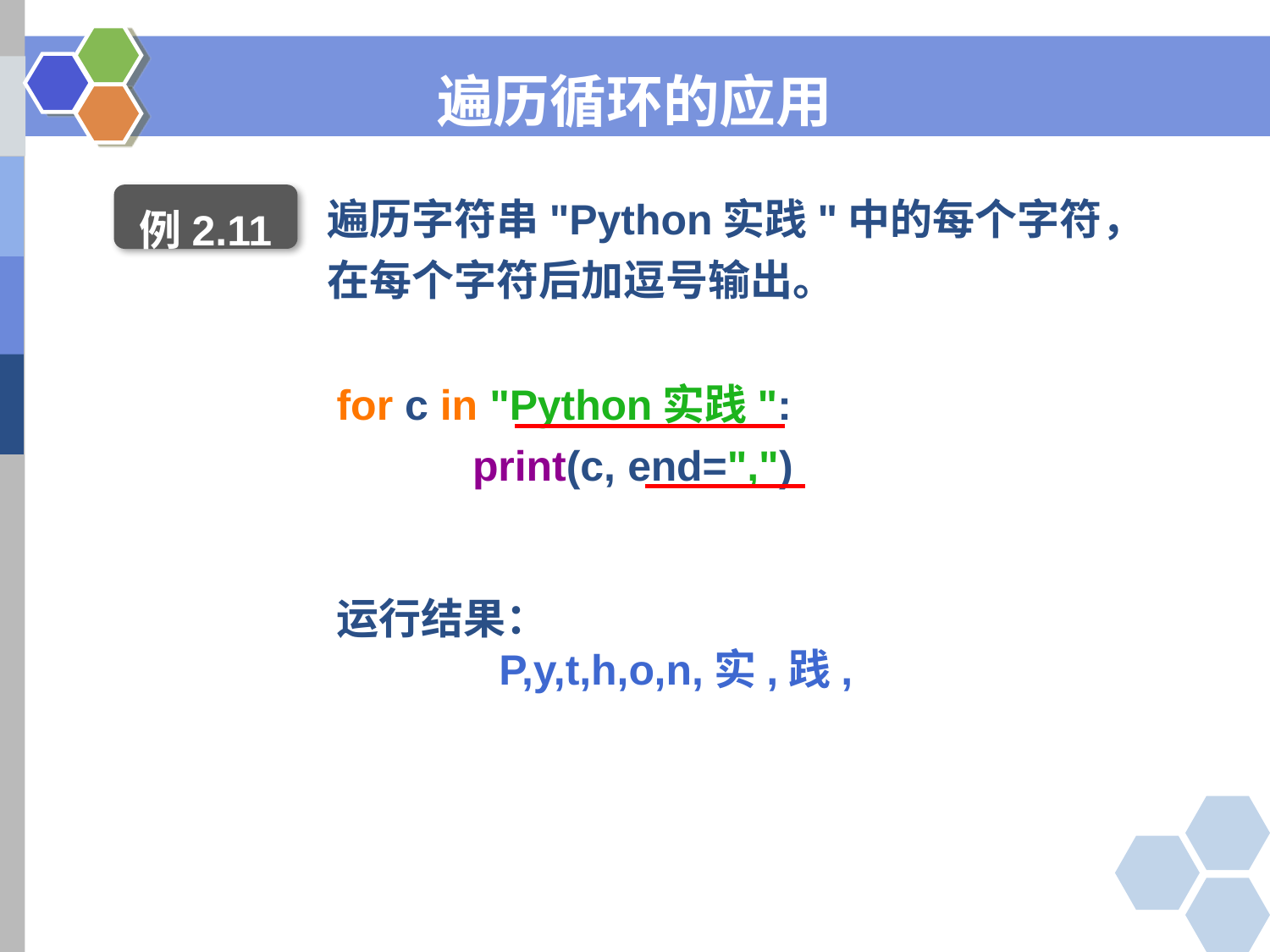

遍历循环的应用
遍历字符串"Python实践"中的每个字符，在每个字符后加逗号输出。

例2.11
for c in "Python实践":
	print(c, end=",")

运行结果：
	   P,y,t,h,o,n,实,践,